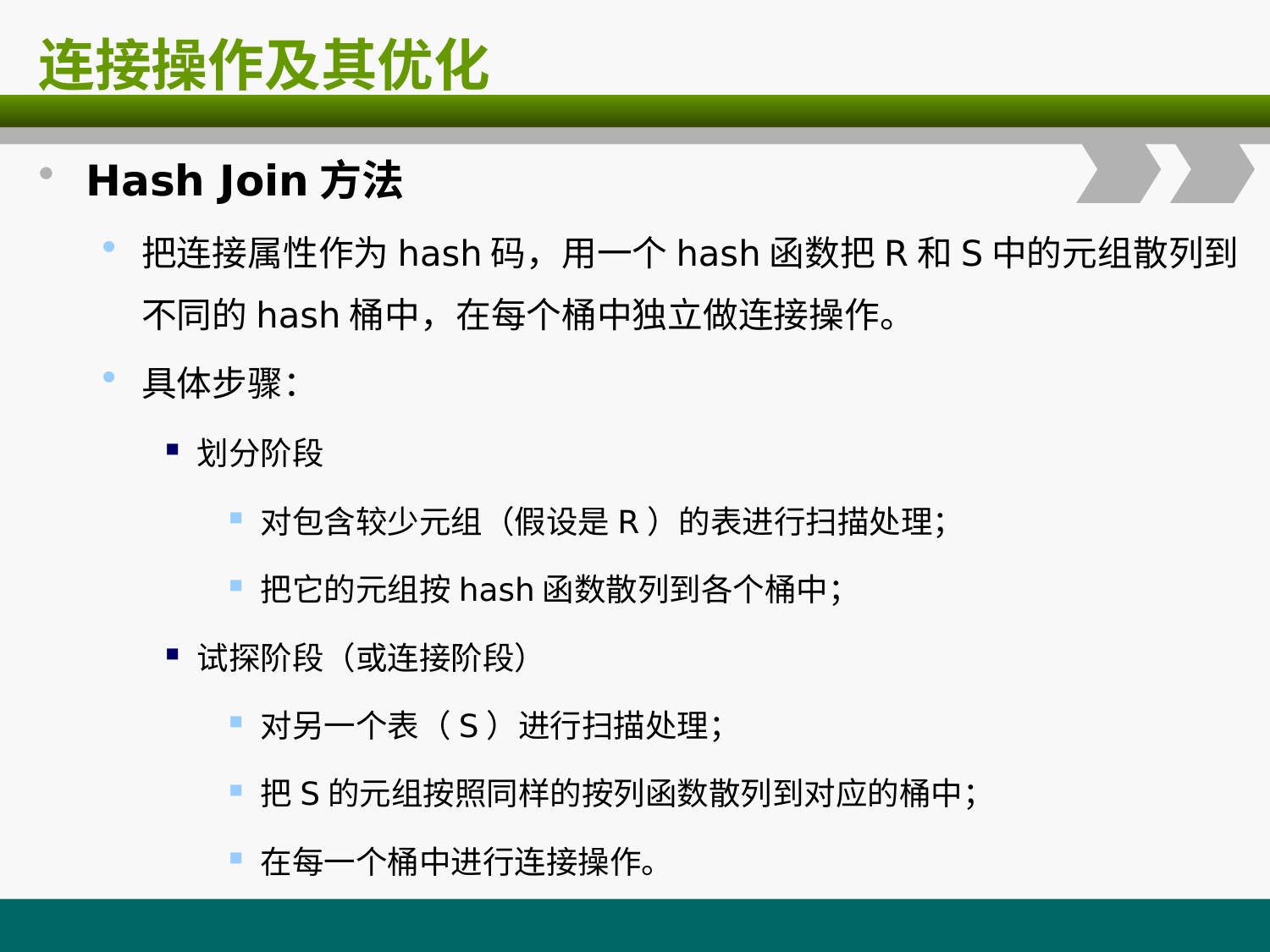

# 连接操作及其优化
Hash Join方法
把连接属性作为hash码，用一个hash函数把R和S中的元组散列到不同的hash桶中，在每个桶中独立做连接操作。
具体步骤：
划分阶段
对包含较少元组（假设是R）的表进行扫描处理；
把它的元组按hash函数散列到各个桶中；
试探阶段（或连接阶段）
对另一个表（S）进行扫描处理；
把S的元组按照同样的按列函数散列到对应的桶中；
在每一个桶中进行连接操作。